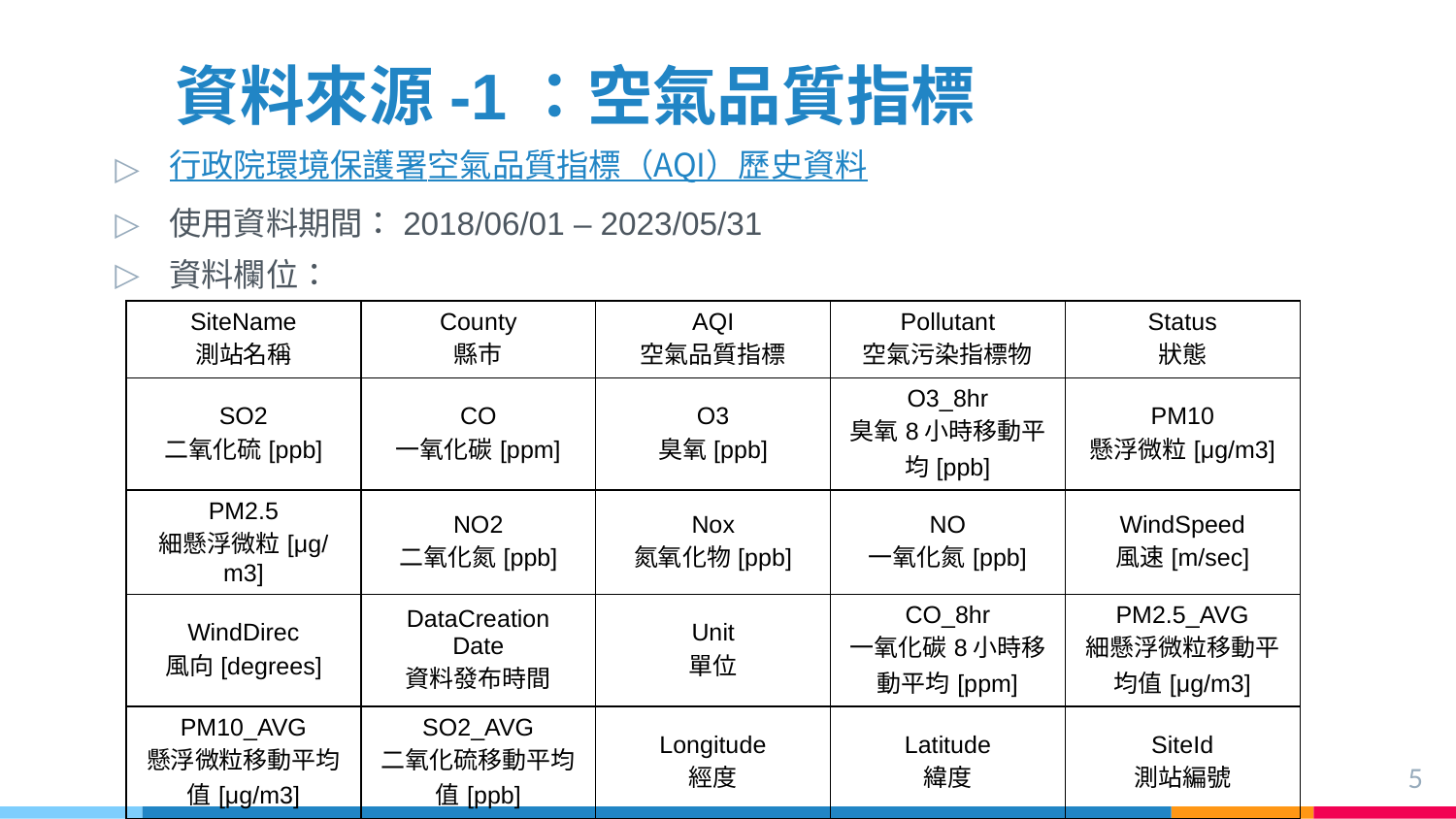

# 資料來源-1：空氣品質指標
行政院環境保護署空氣品質指標（AQI）歷史資料
使用資料期間：2018/06/01 – 2023/05/31
資料欄位：

| SiteName 測站名稱 | County 縣市 | AQI 空氣品質指標 | Pollutant 空氣污染指標物 | Status 狀態 |
| --- | --- | --- | --- | --- |
| SO2 二氧化硫[ppb] | CO 一氧化碳[ppm] | O3 臭氧[ppb] | O3\_8hr 臭氧8小時移動平均[ppb] | PM10 懸浮微粒[μg/m3] |
| PM2.5 細懸浮微粒[μg/m3] | NO2 二氧化氮[ppb] | Nox 氮氧化物[ppb] | NO 一氧化氮[ppb] | WindSpeed 風速[m/sec] |
| WindDirec 風向[degrees] | DataCreation Date 資料發布時間 | Unit 單位 | CO\_8hr 一氧化碳8小時移動平均[ppm] | PM2.5\_AVG 細懸浮微粒移動平均值[μg/m3] |
| PM10\_AVG 懸浮微粒移動平均值[μg/m3] | SO2\_AVG 二氧化硫移動平均值[ppb] | Longitude 經度 | Latitude 緯度 | SiteId 測站編號 |
5